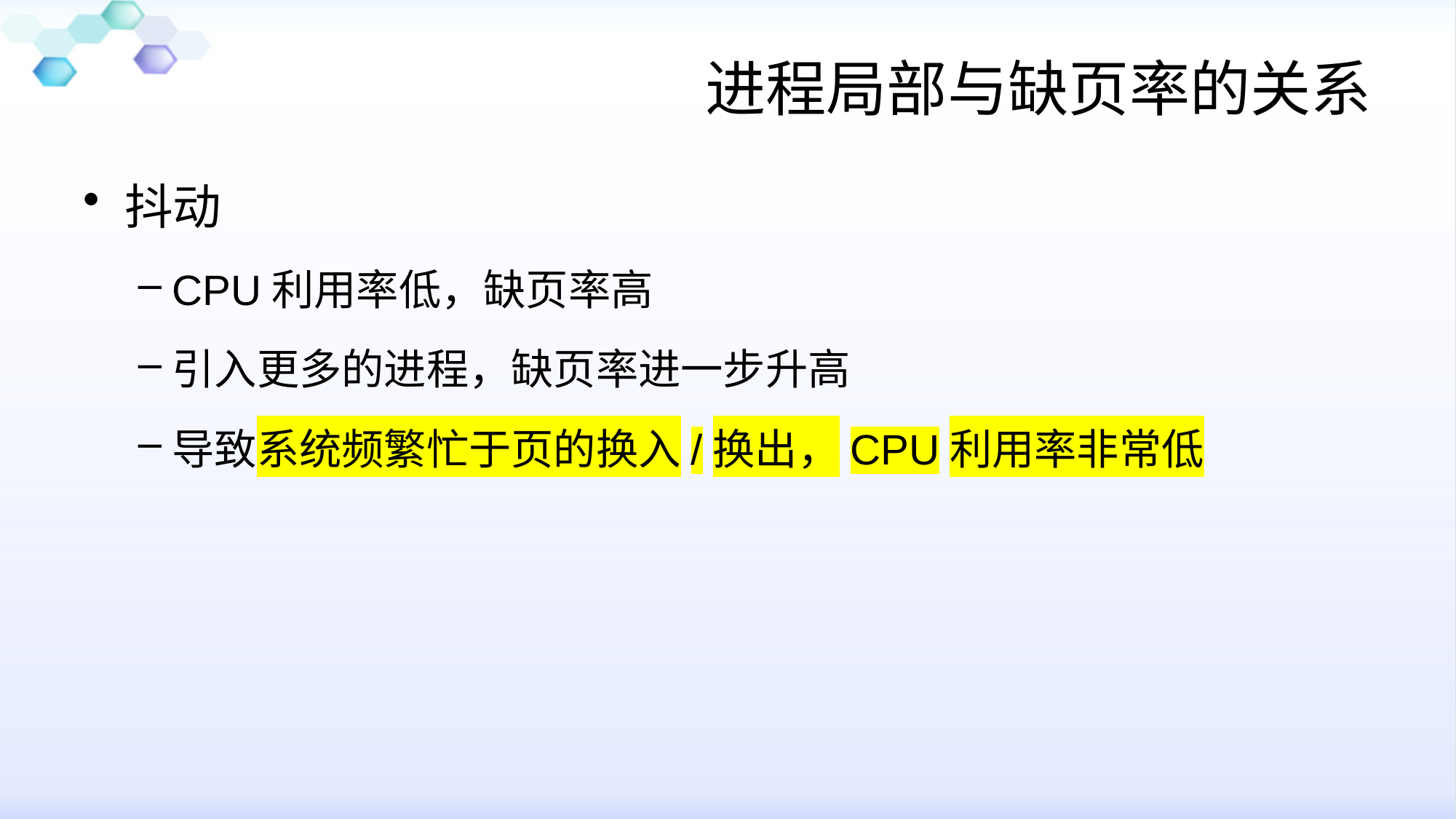

# 进程局部与缺页率的关系
抖动
CPU利用率低，缺页率高
引入更多的进程，缺页率进一步升高
导致系统频繁忙于页的换入/换出，CPU利用率非常低